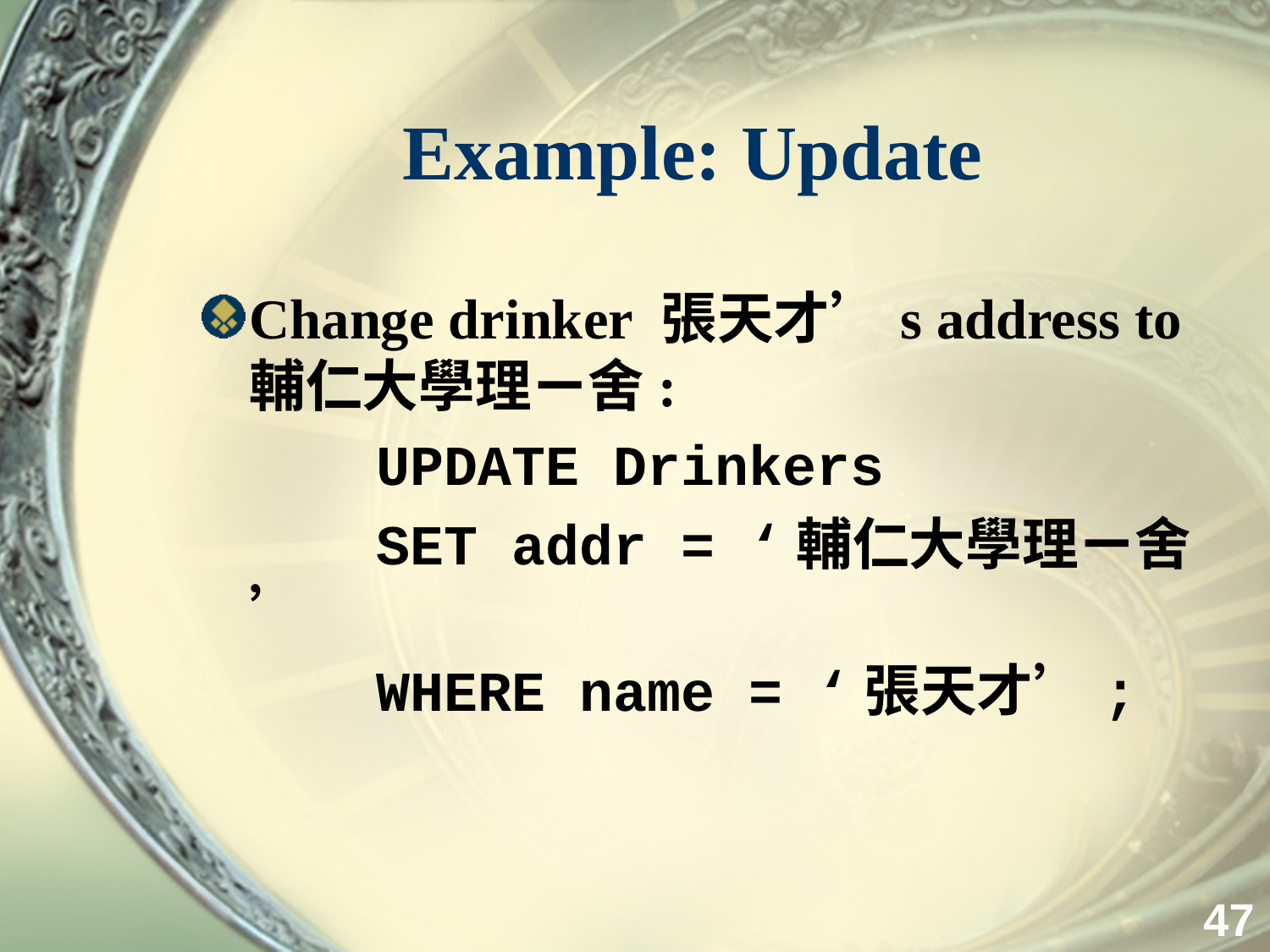

# Example: Update
Change drinker 張天才’s address to 輔仁大學理ㄧ舍:
		UPDATE Drinkers
		SET addr = ‘輔仁大學理ㄧ舍’
		WHERE name = ‘張天才’;
47